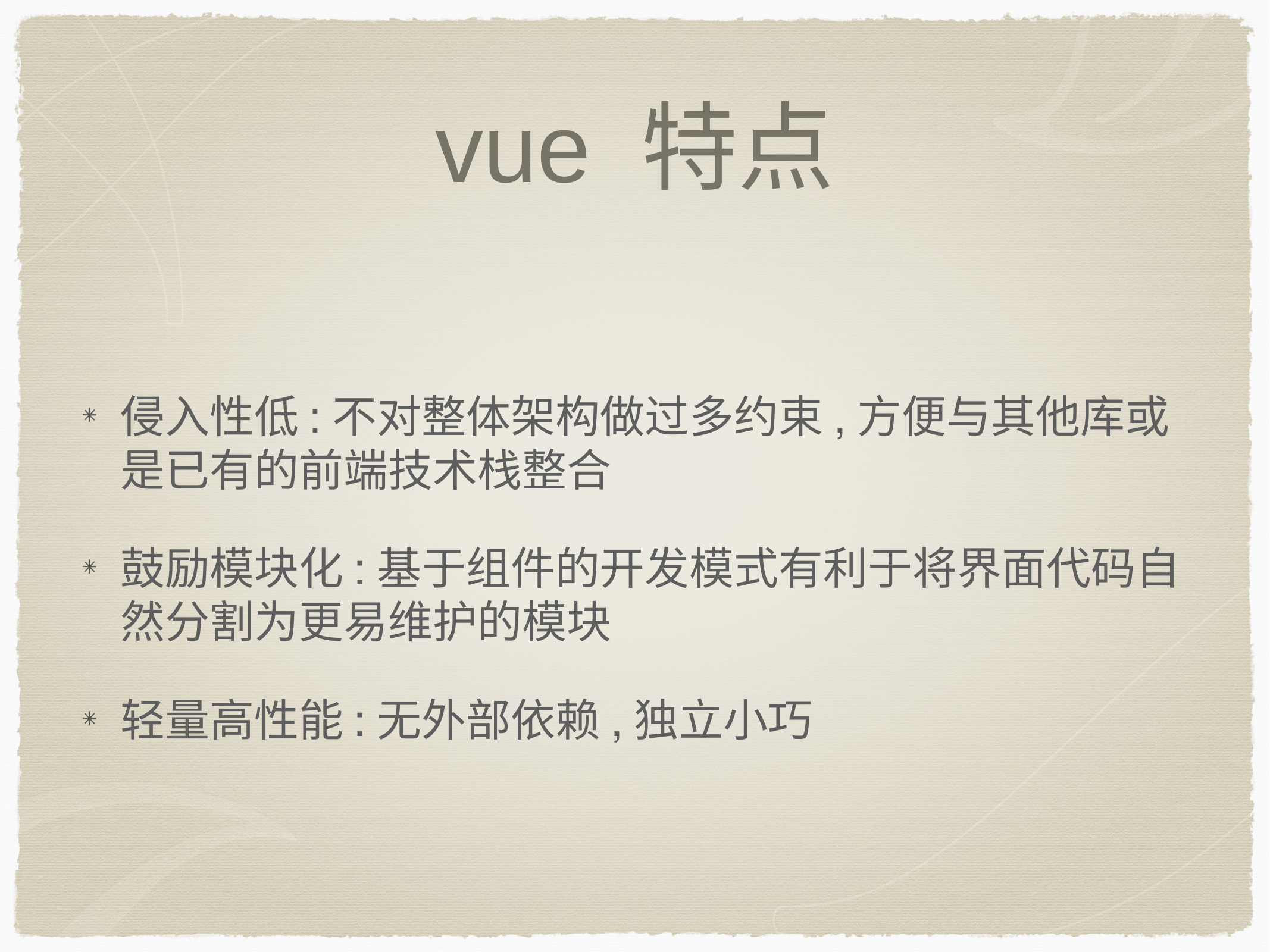

# vue 特点
侵入性低:不对整体架构做过多约束,方便与其他库或是已有的前端技术栈整合
鼓励模块化:基于组件的开发模式有利于将界面代码自然分割为更易维护的模块
轻量高性能:无外部依赖,独立小巧